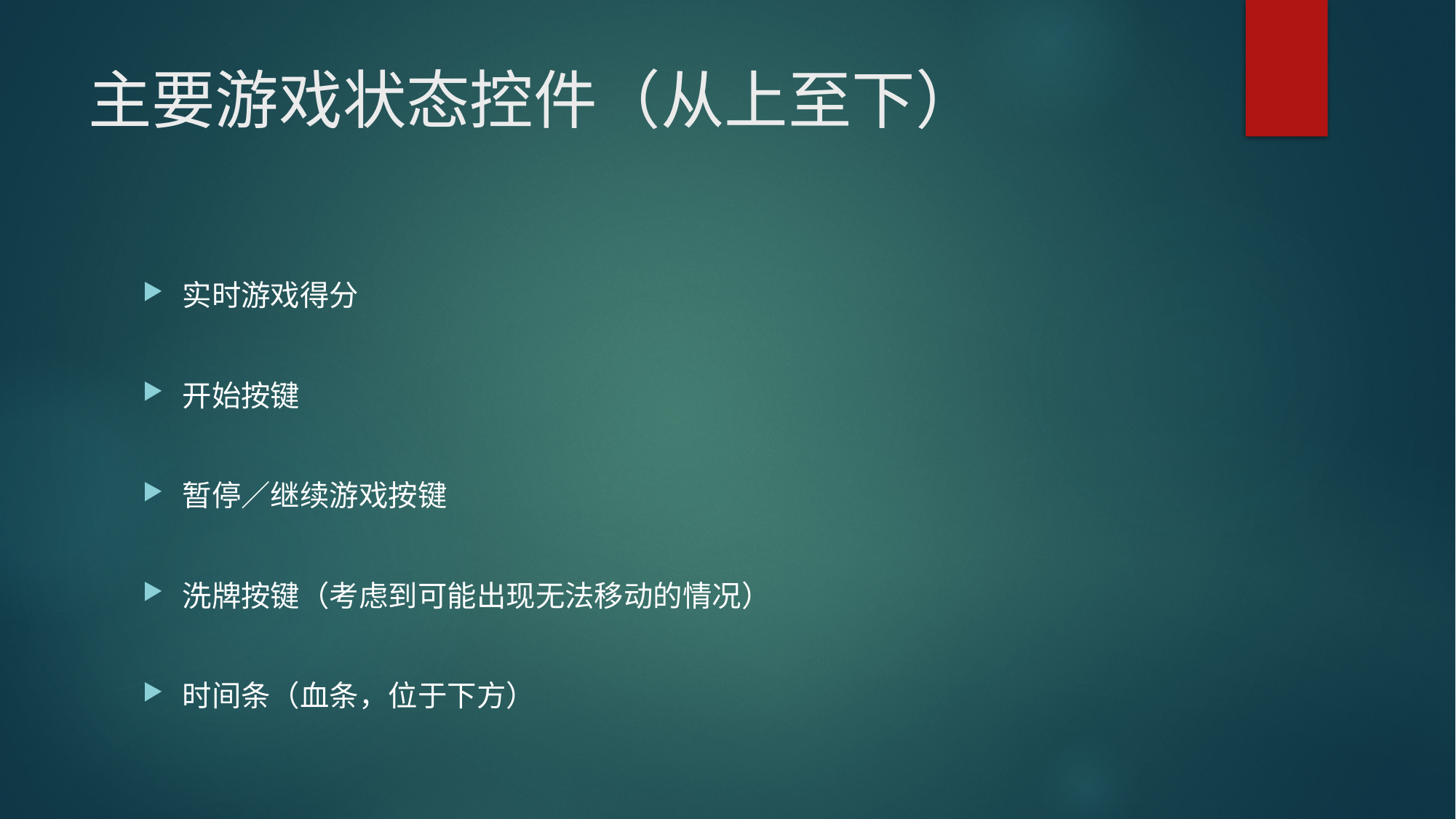

# 主要游戏状态控件（从上至下）

实时游戏得分

开始按键

暂停／继续游戏按键

洗牌按键（考虑到可能出现无法移动的情况）

时间条（血条，位于下方）